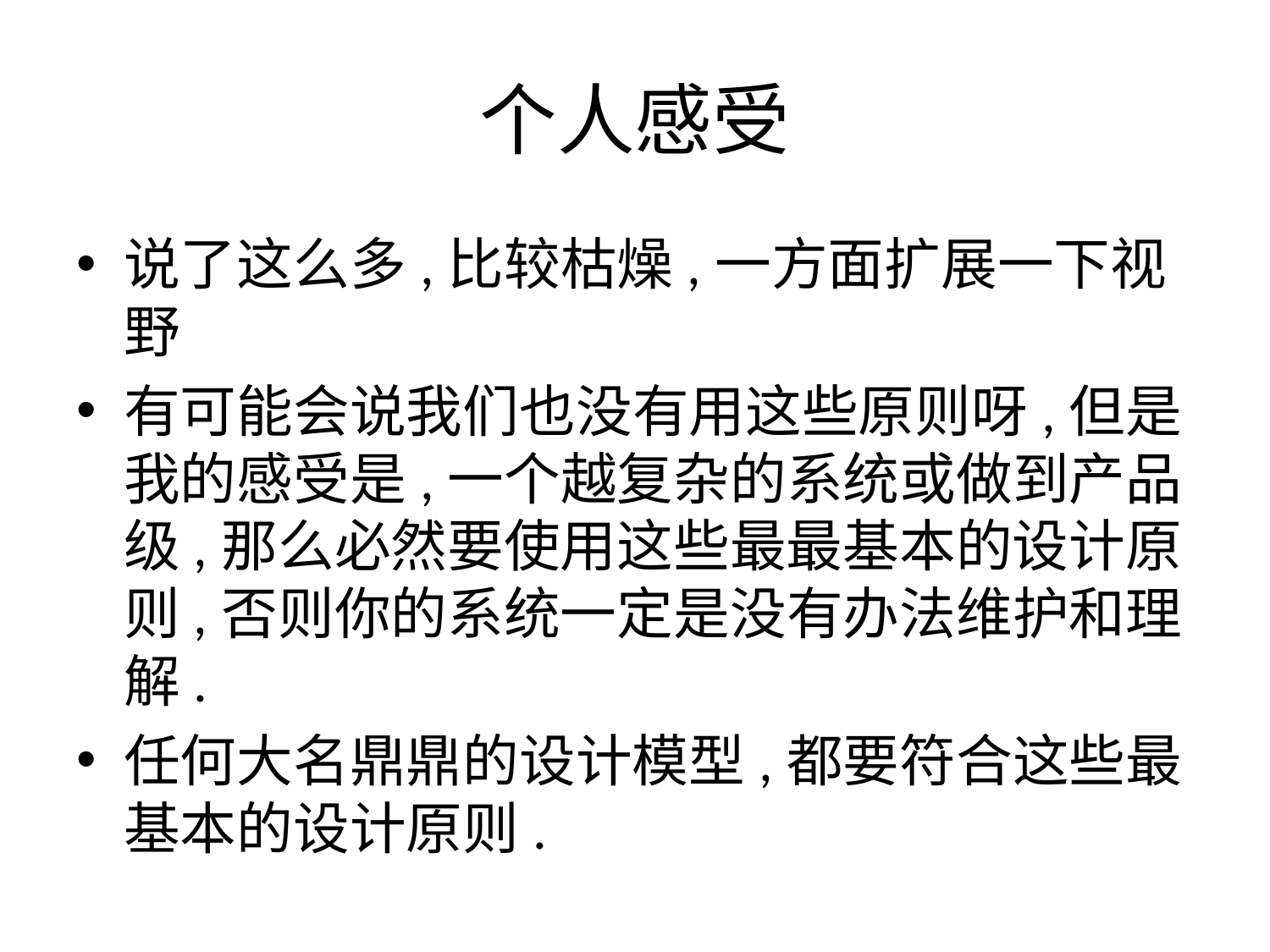

# 个人感受
说了这么多,比较枯燥,一方面扩展一下视野
有可能会说我们也没有用这些原则呀,但是我的感受是,一个越复杂的系统或做到产品级,那么必然要使用这些最最基本的设计原则,否则你的系统一定是没有办法维护和理解.
任何大名鼎鼎的设计模型,都要符合这些最基本的设计原则.